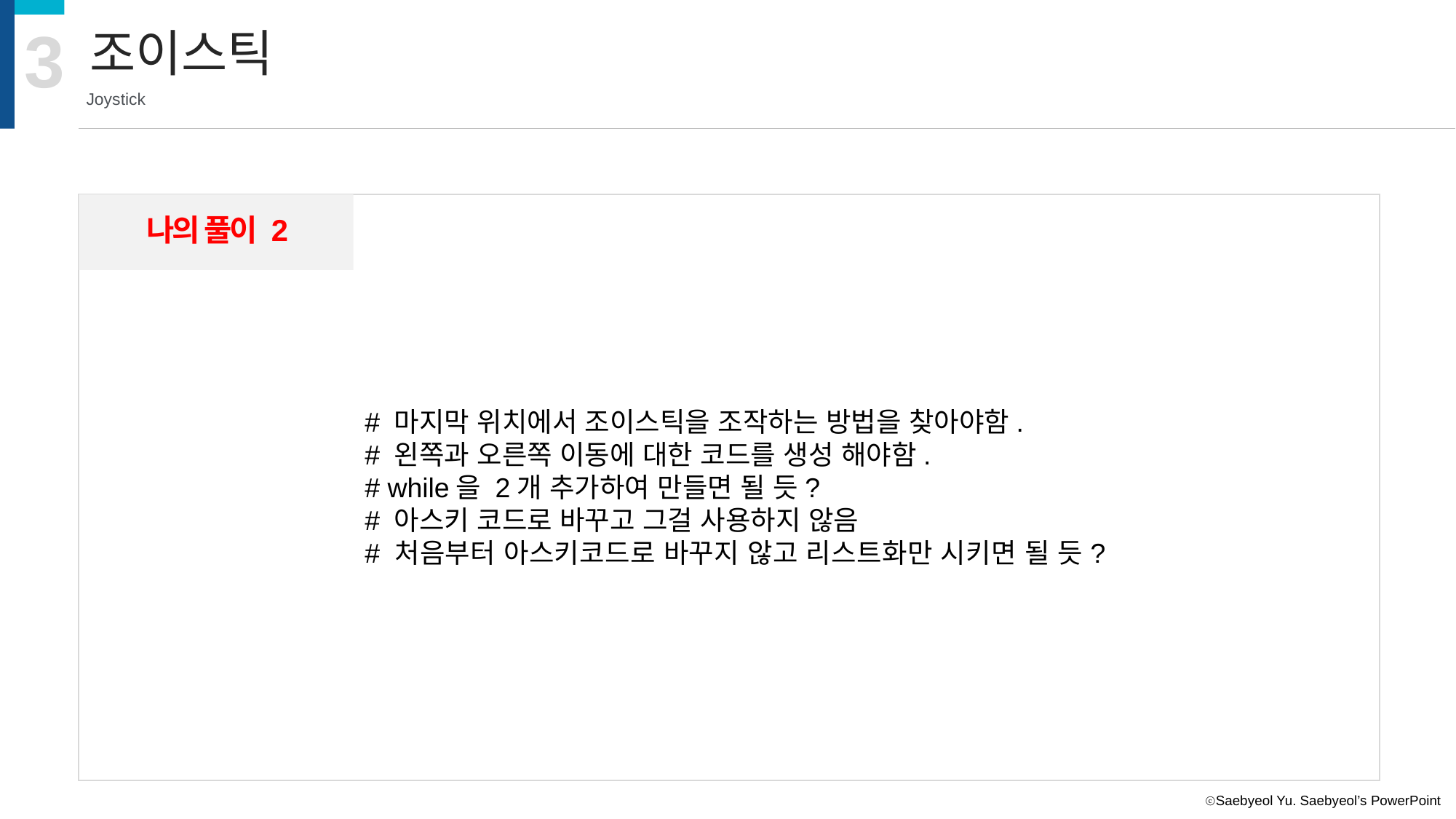

3
조이스틱
Joystick

나의 풀이 2
# 마지막 위치에서 조이스틱을 조작하는 방법을 찾아야함.
# 왼쪽과 오른쪽 이동에 대한 코드를 생성 해야함.
# while을 2개 추가하여 만들면 될 듯?
# 아스키 코드로 바꾸고 그걸 사용하지 않음
# 처음부터 아스키코드로 바꾸지 않고 리스트화만 시키면 될 듯?